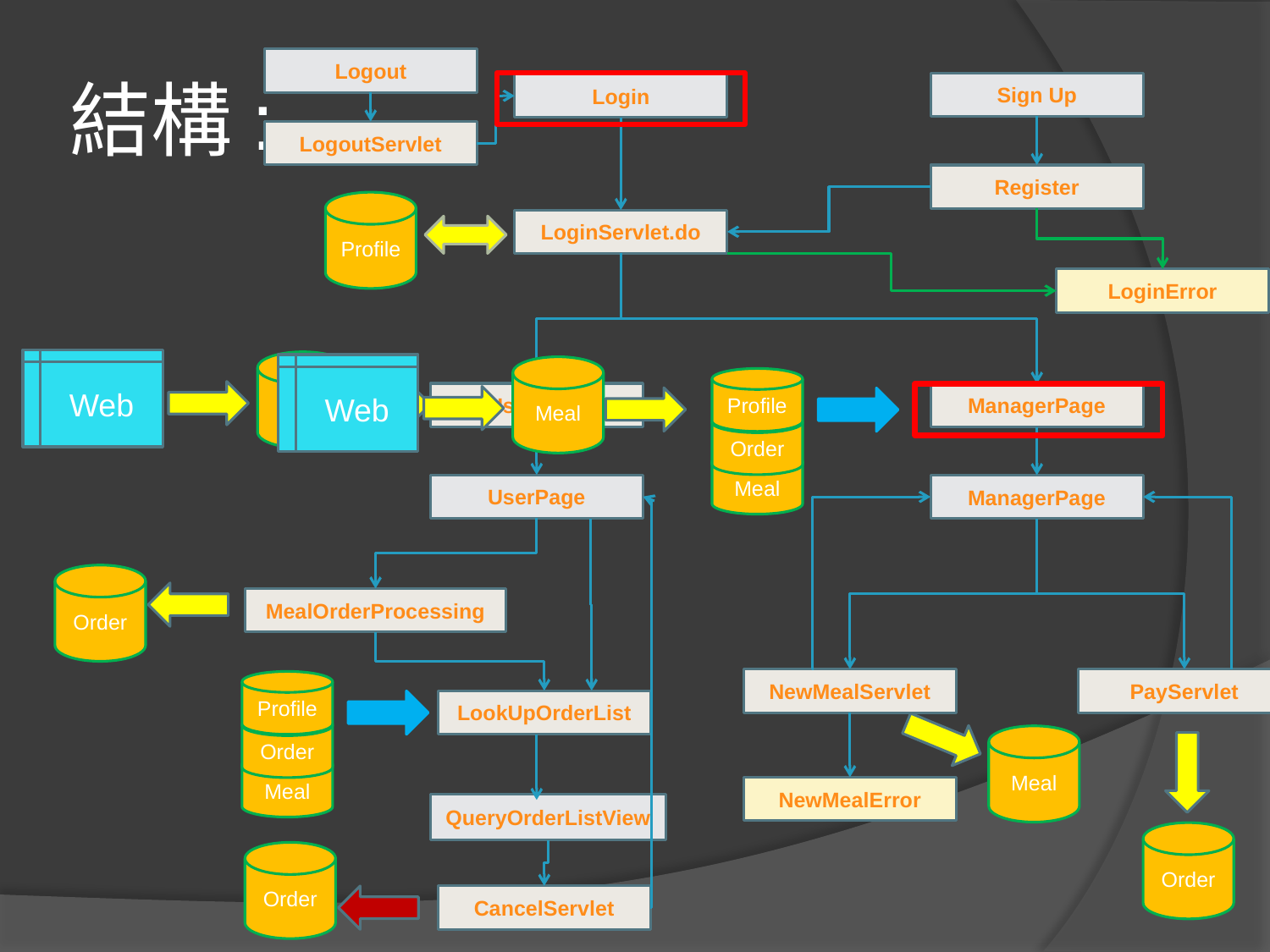

Logout
Sign Up
Login
LogoutServlet
Register
LoginServlet.do
LoginError
UserPage
ManagerPage
UserPage
ManagerPage
MealOrderProcessing
NewMealServlet
PayServlet
LookUpOrderList
NewMealError
QueryOrderListView
CancelServlet
# 結構:

Profile

Web
Meal
Web
Meal
Profile

Order
Meal
Order

Profile

Order

Meal

Meal
Order
Order